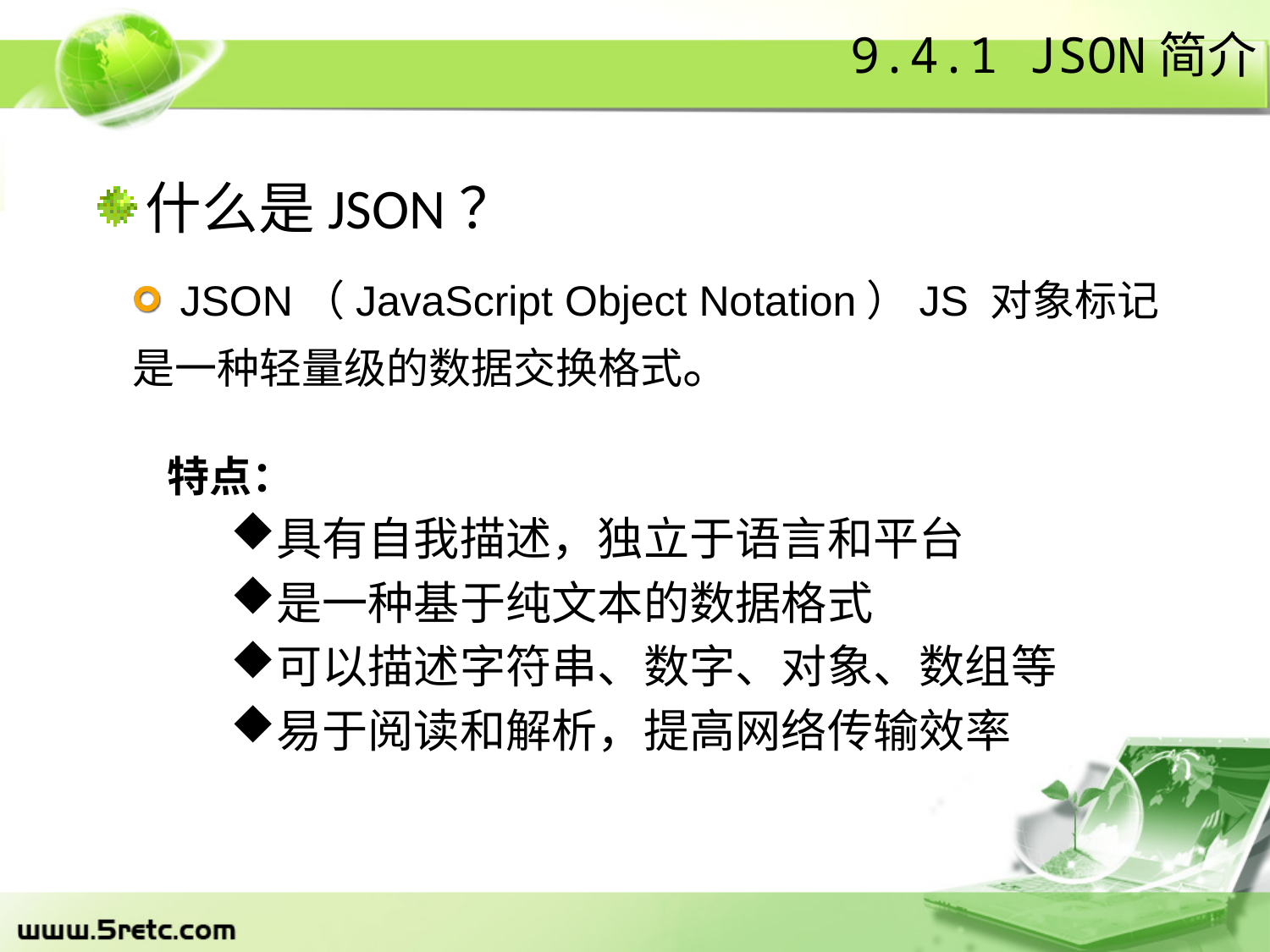

# 9.4.1 JSON简介
什么是JSON？

JSON（JavaScript Object Notation）JS 对象标记
是一种轻量级的数据交换格式。
特点：
具有自我描述，独立于语言和平台
是一种基于纯文本的数据格式
可以描述字符串、数字、对象、数组等
易于阅读和解析，提高网络传输效率